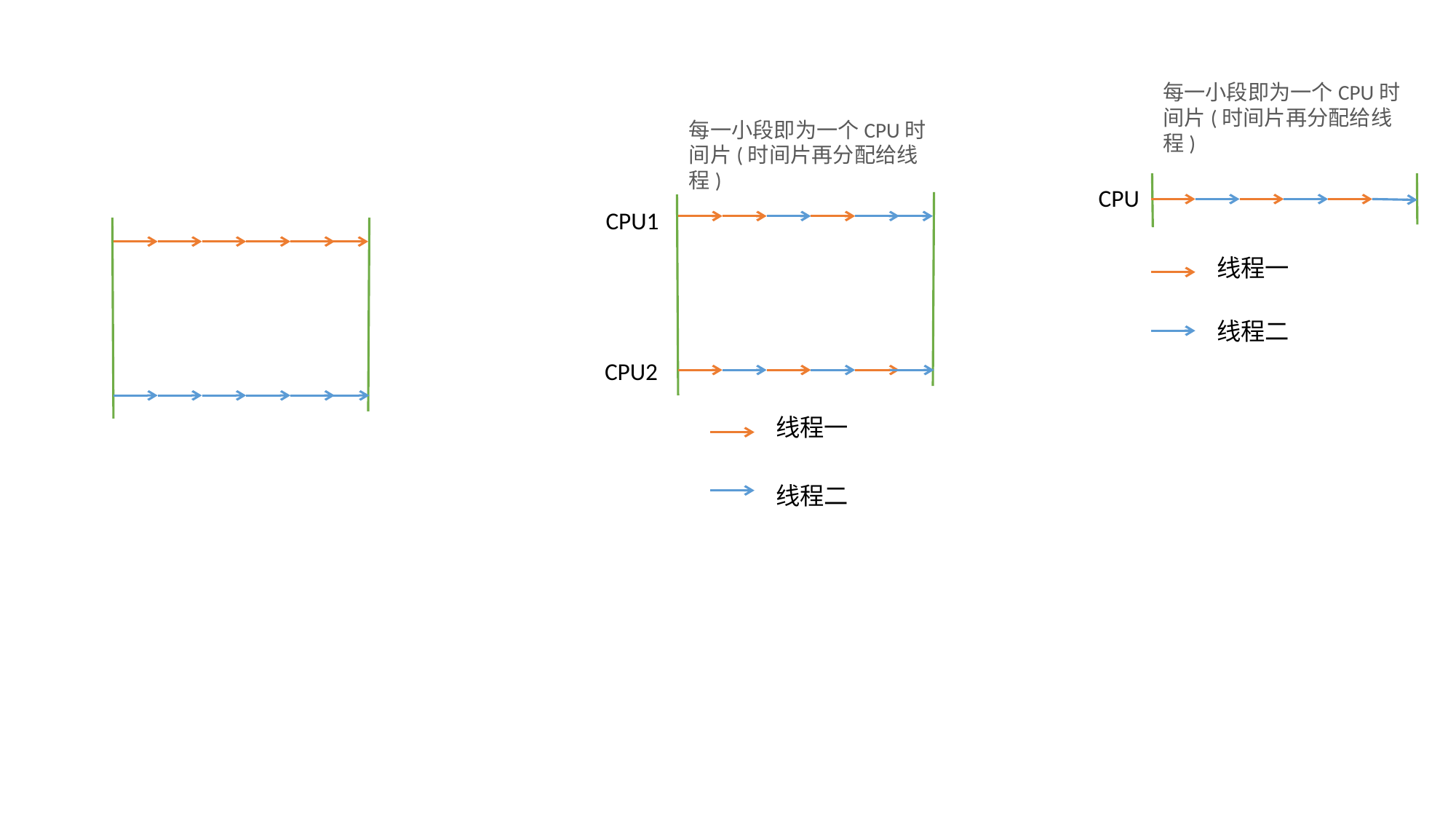

每一小段即为一个CPU时间片(时间片再分配给线程)
CPU
线程一
线程二
每一小段即为一个CPU时间片(时间片再分配给线程)
CPU1
CPU2
线程一
线程二